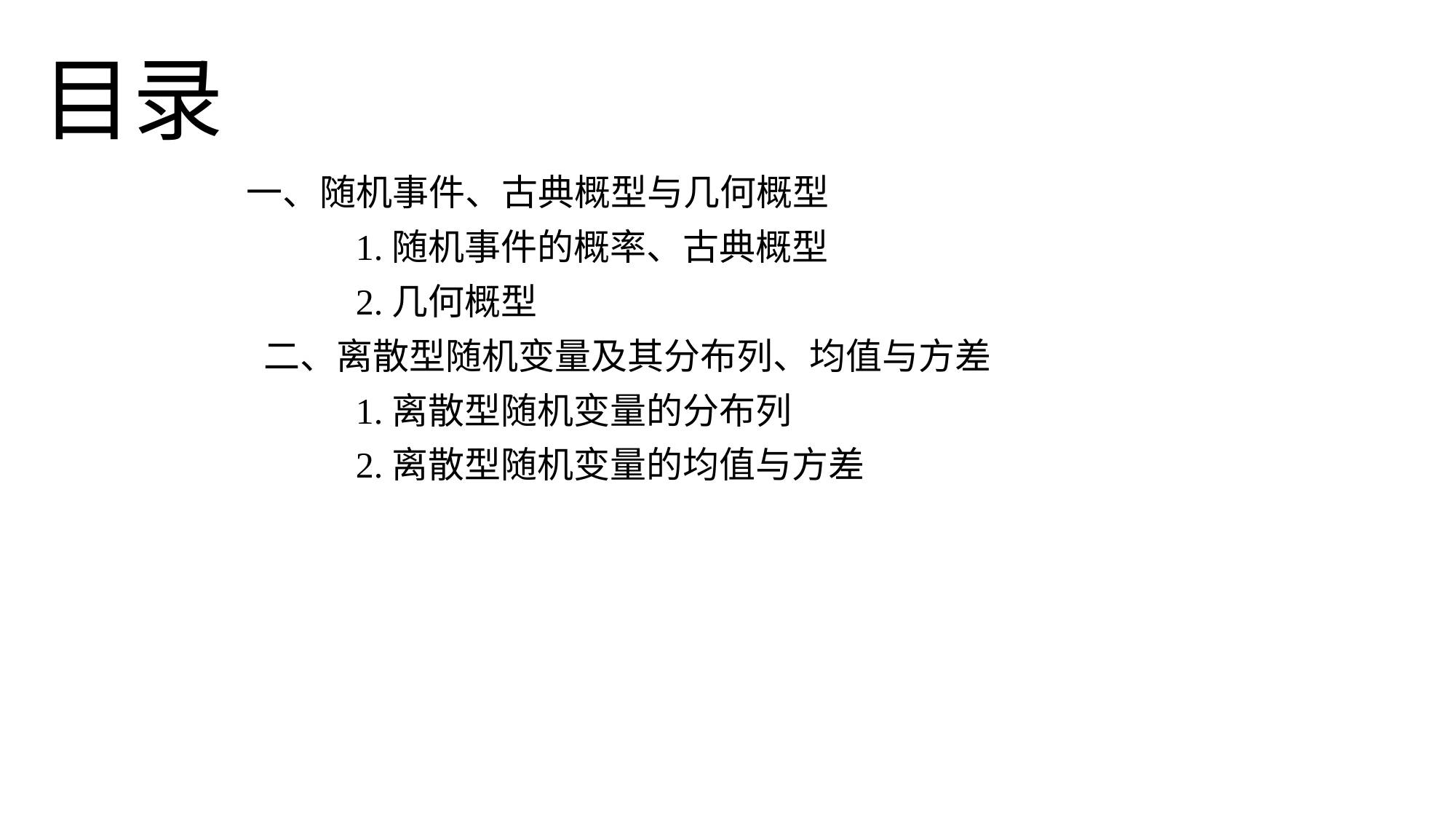

目录
一、随机事件、古典概型与几何概型
	1.随机事件的概率、古典概型
 	2.几何概型
 二、离散型随机变量及其分布列、均值与方差
	1.离散型随机变量的分布列
	2.离散型随机变量的均值与方差